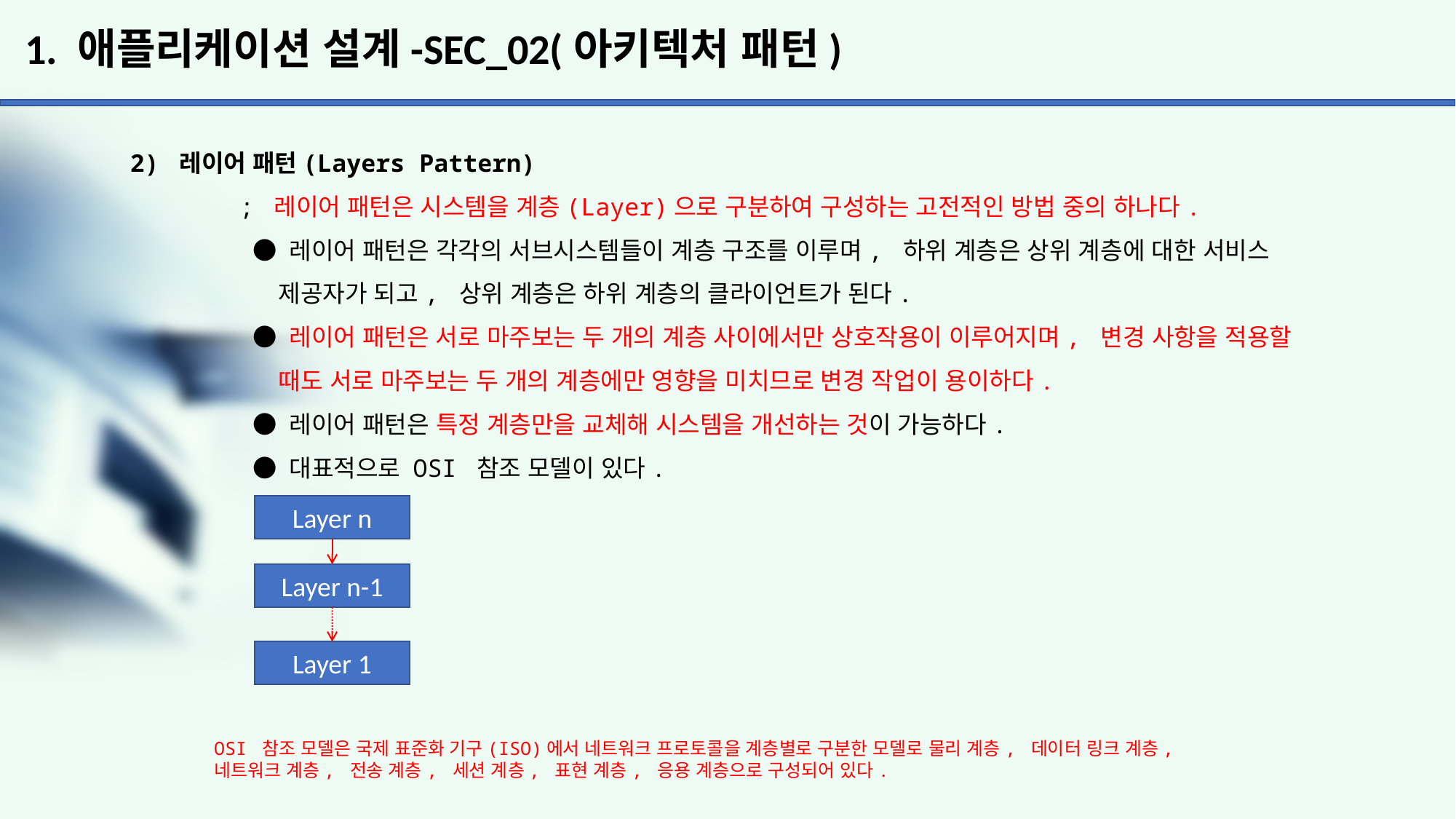

# 1. 애플리케이션 설계-SEC_02(아키텍처 패턴)
2) 레이어 패턴(Layers Pattern)
	; 레이어 패턴은 시스템을 계층(Layer)으로 구분하여 구성하는 고전적인 방법 중의 하나다.
	  ● 레이어 패턴은 각각의 서브시스템들이 계층 구조를 이루며, 하위 계층은 상위 계층에 대한 서비스
	     제공자가 되고, 상위 계층은 하위 계층의 클라이언트가 된다.
	  ● 레이어 패턴은 서로 마주보는 두 개의 계층 사이에서만 상호작용이 이루어지며, 변경 사항을 적용할
	     때도 서로 마주보는 두 개의 계층에만 영향을 미치므로 변경 작업이 용이하다.
	  ● 레이어 패턴은 특정 계층만을 교체해 시스템을 개선하는 것이 가능하다.
	  ● 대표적으로 OSI 참조 모델이 있다.
Layer n
Layer n-1
Layer 1
OSI 참조 모델은 국제 표준화 기구(ISO)에서 네트워크 프로토콜을 계층별로 구분한 모델로 물리 계층, 데이터 링크 계층,
네트워크 계층, 전송 계층, 세션 계층, 표현 계층, 응용 계층으로 구성되어 있다.